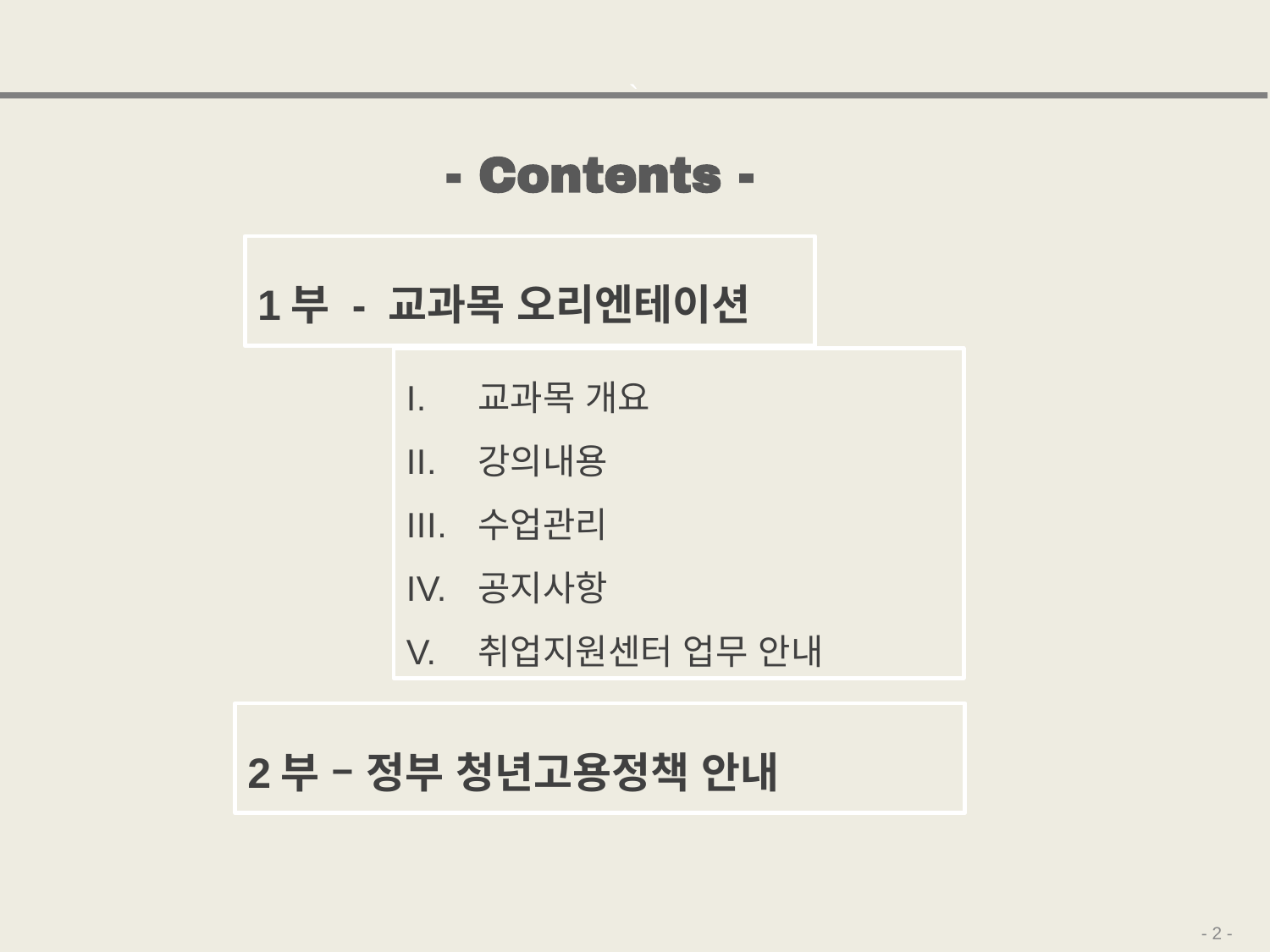

- Contents -
1부 - 교과목 오리엔테이션
교과목 개요
강의내용
수업관리
공지사항
취업지원센터 업무 안내
2부 – 정부 청년고용정책 안내
- 2 -